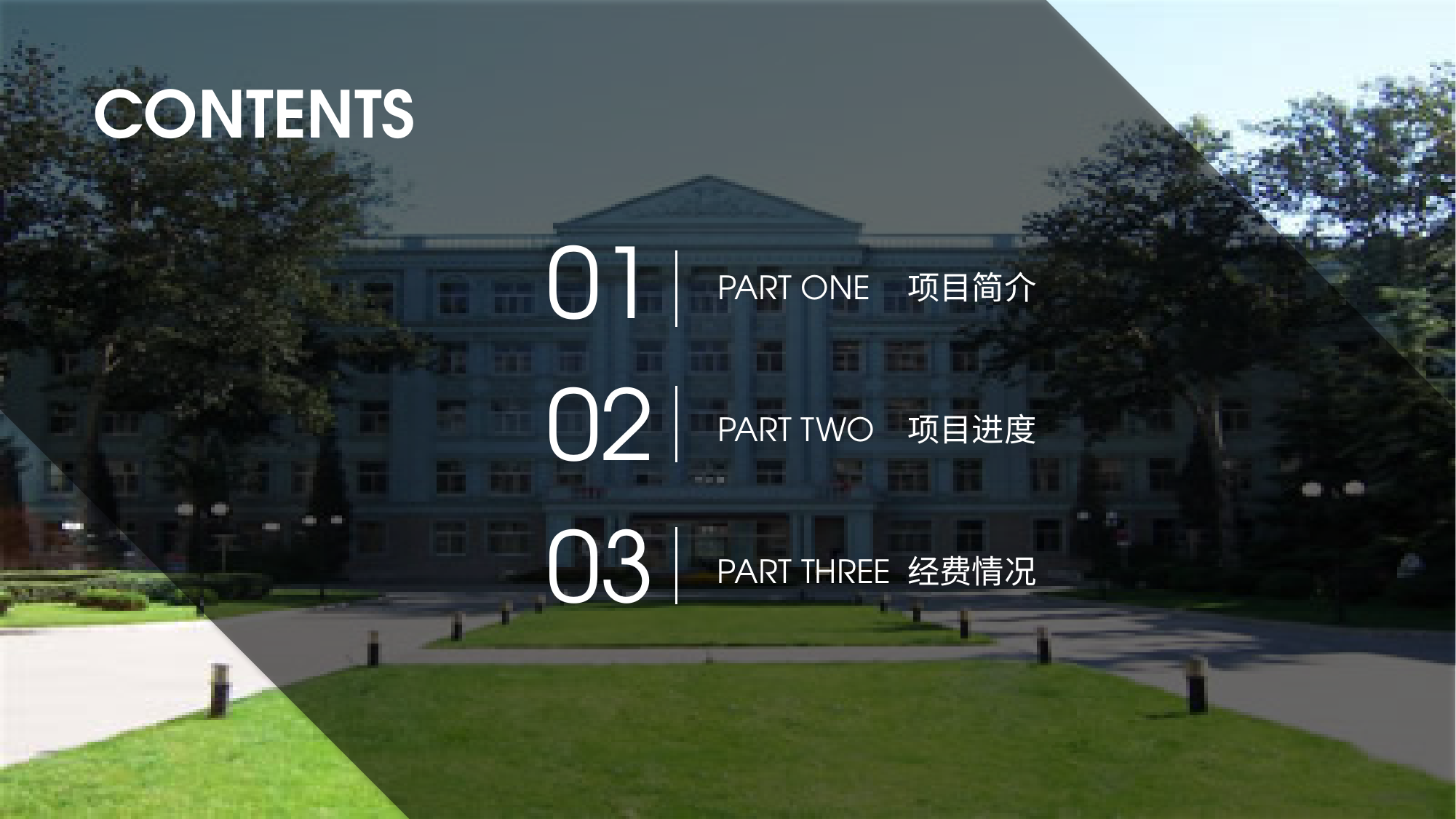

CONTENTS
01
PART ONE
项目简介
02
PART TWO
项目进度
03
PART THREE
经费情况